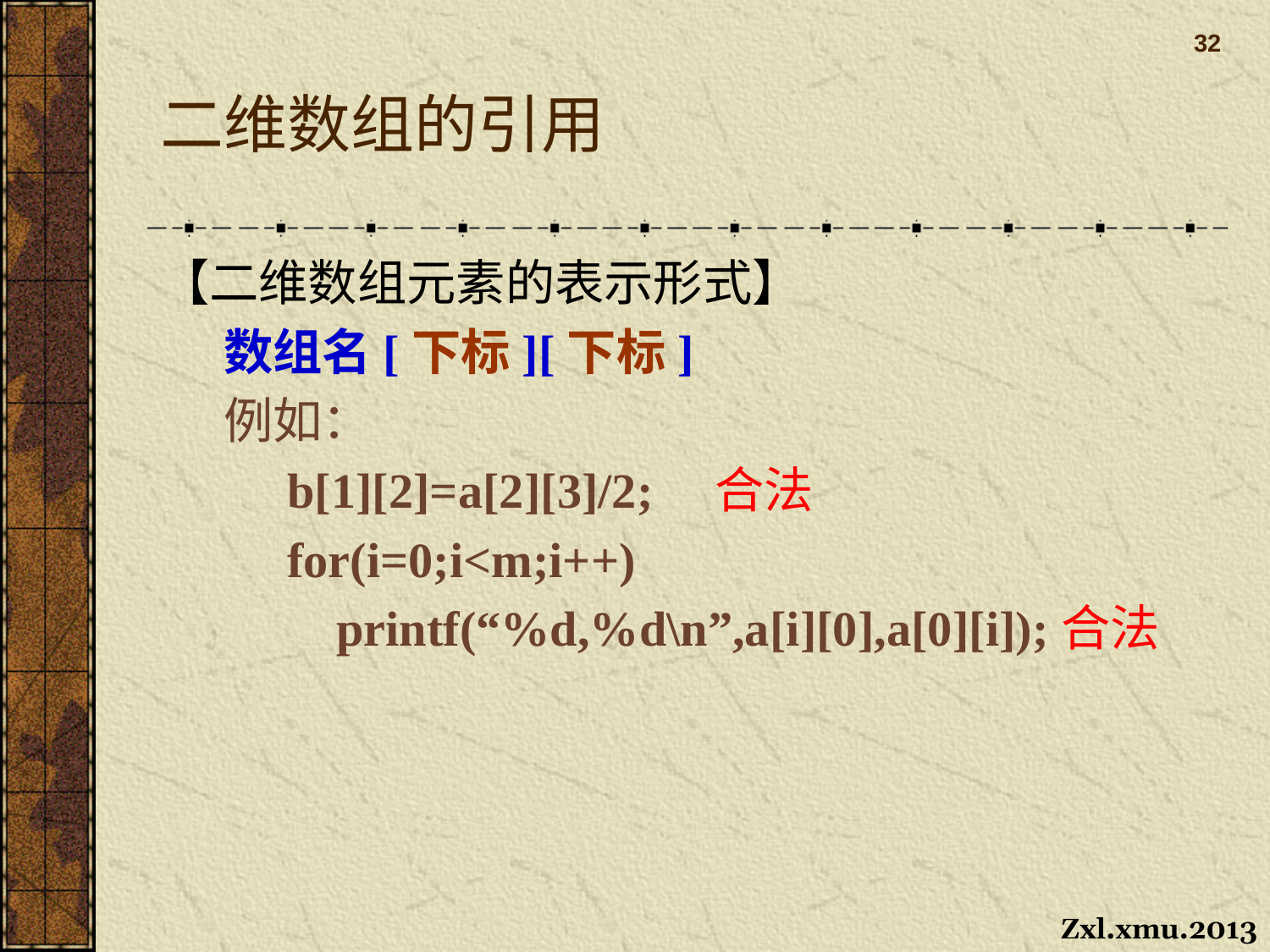

32
# 二维数组的引用
【二维数组元素的表示形式】
数组名[下标][下标]
例如：
	b[1][2]=a[2][3]/2;    合法
	for(i=0;i<m;i++)
      	    printf(“%d,%d\n”,a[i][0],a[0][i]);合法